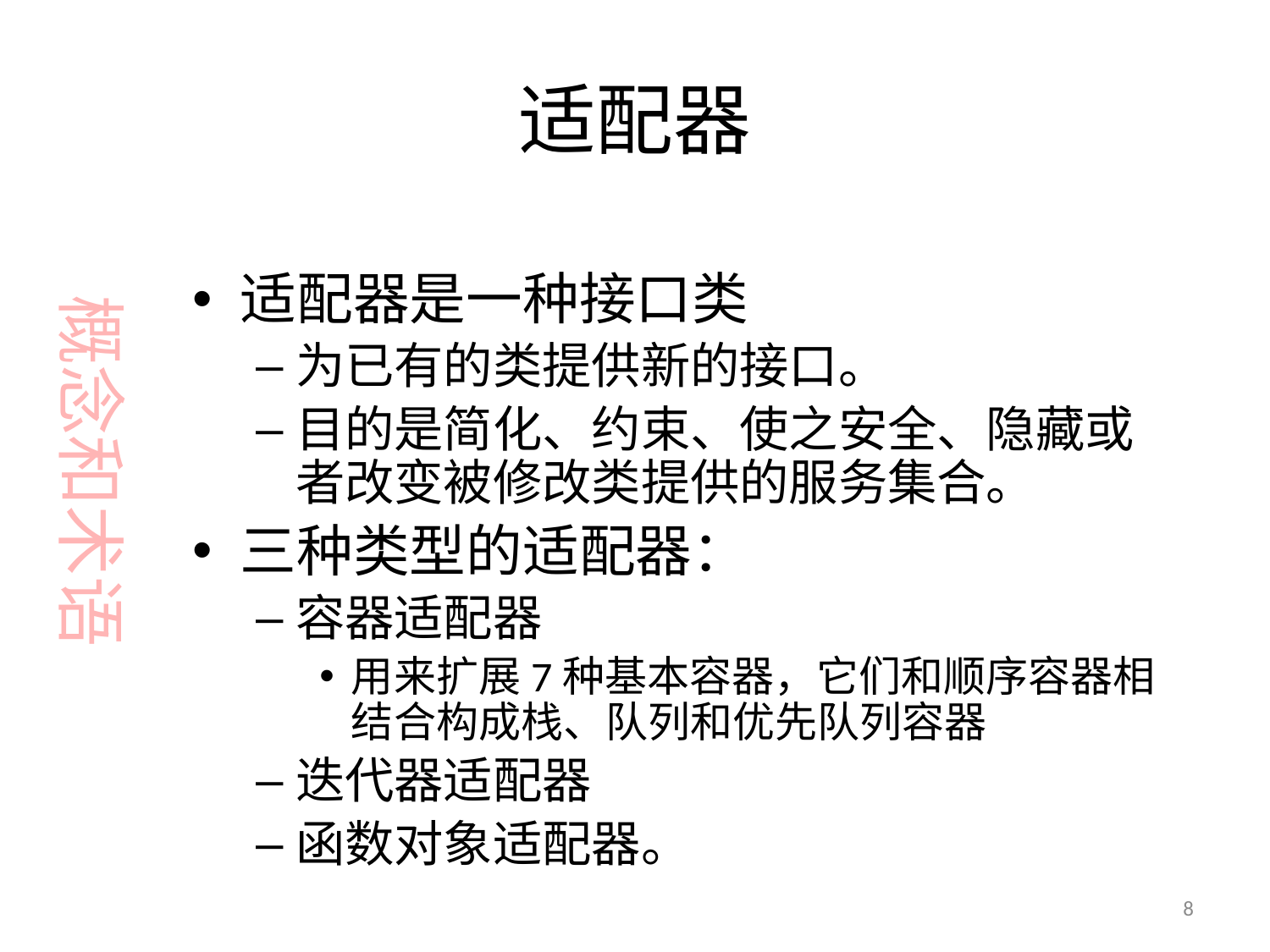

# 适配器
概念和术语
适配器是一种接口类
为已有的类提供新的接口。
目的是简化、约束、使之安全、隐藏或者改变被修改类提供的服务集合。
三种类型的适配器：
容器适配器
用来扩展7种基本容器，它们和顺序容器相结合构成栈、队列和优先队列容器
迭代器适配器
函数对象适配器。
8